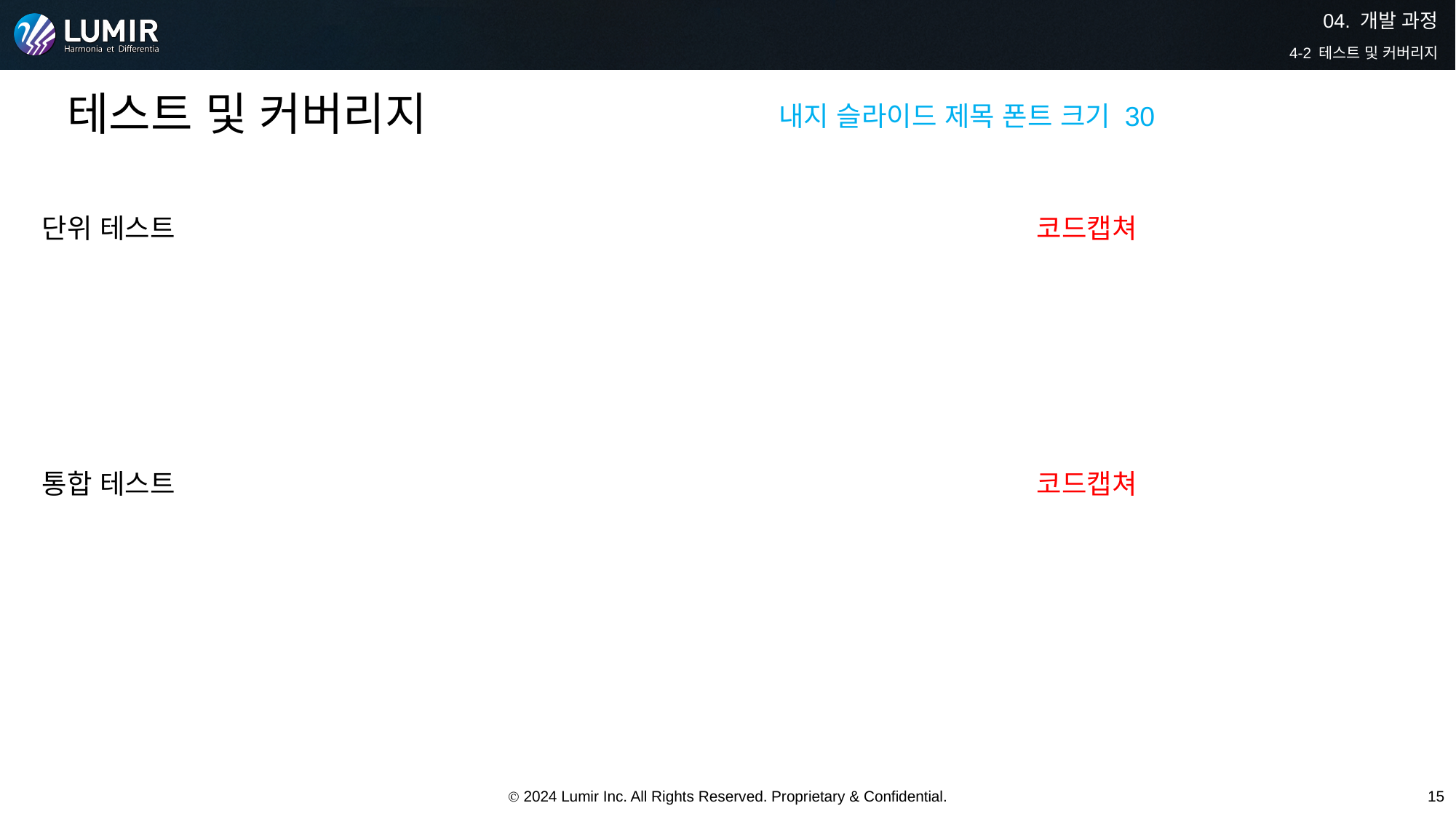

04. 개발 과정
4-2 테스트 및 커버리지
# 테스트 및 커버리지
내지 슬라이드 제목 폰트 크기 30
단위 테스트
코드캡쳐
통합 테스트
코드캡쳐